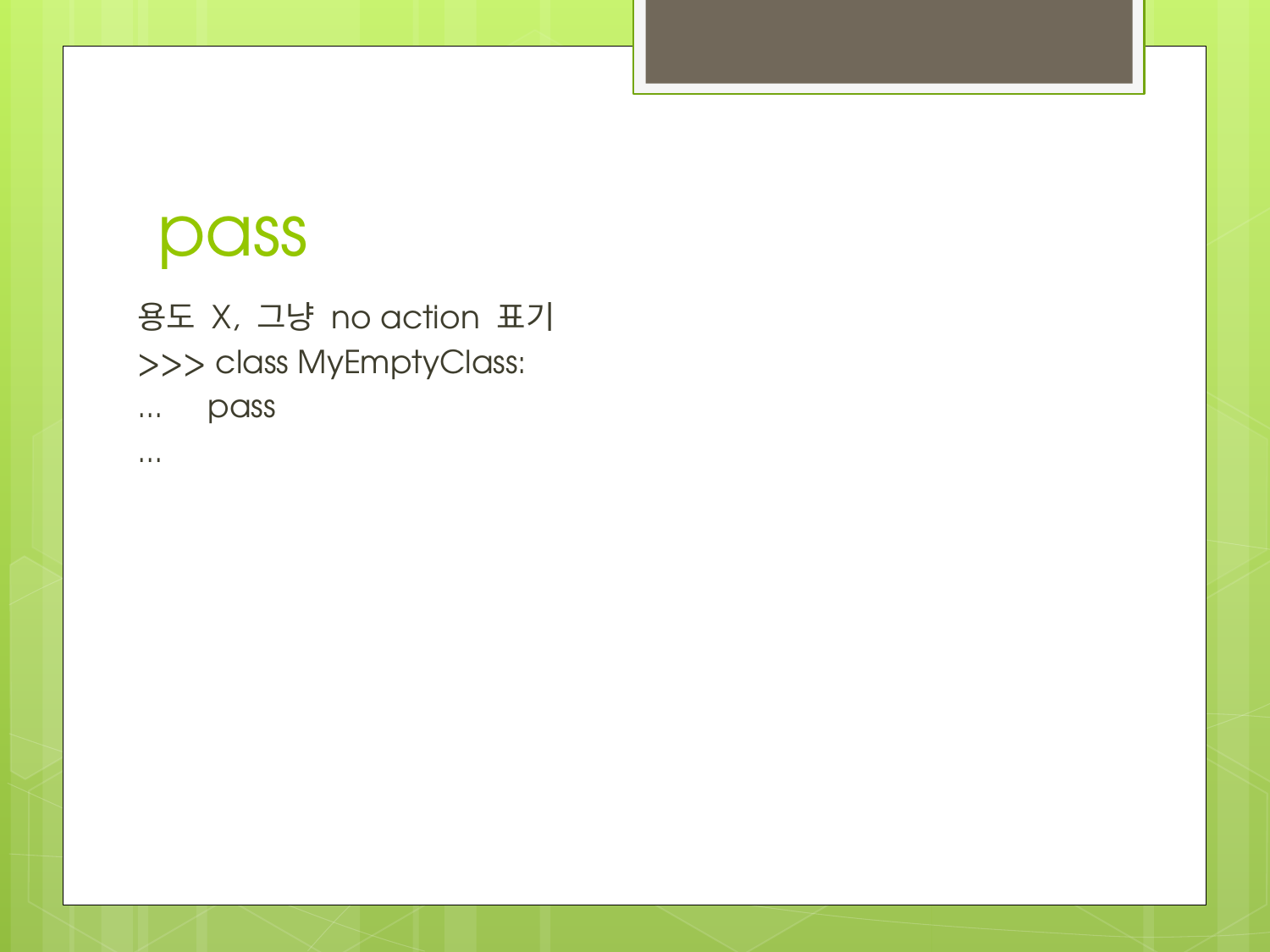

# pass
용도 X, 그냥 no action 표기
>>> class MyEmptyClass:
...     pass
...